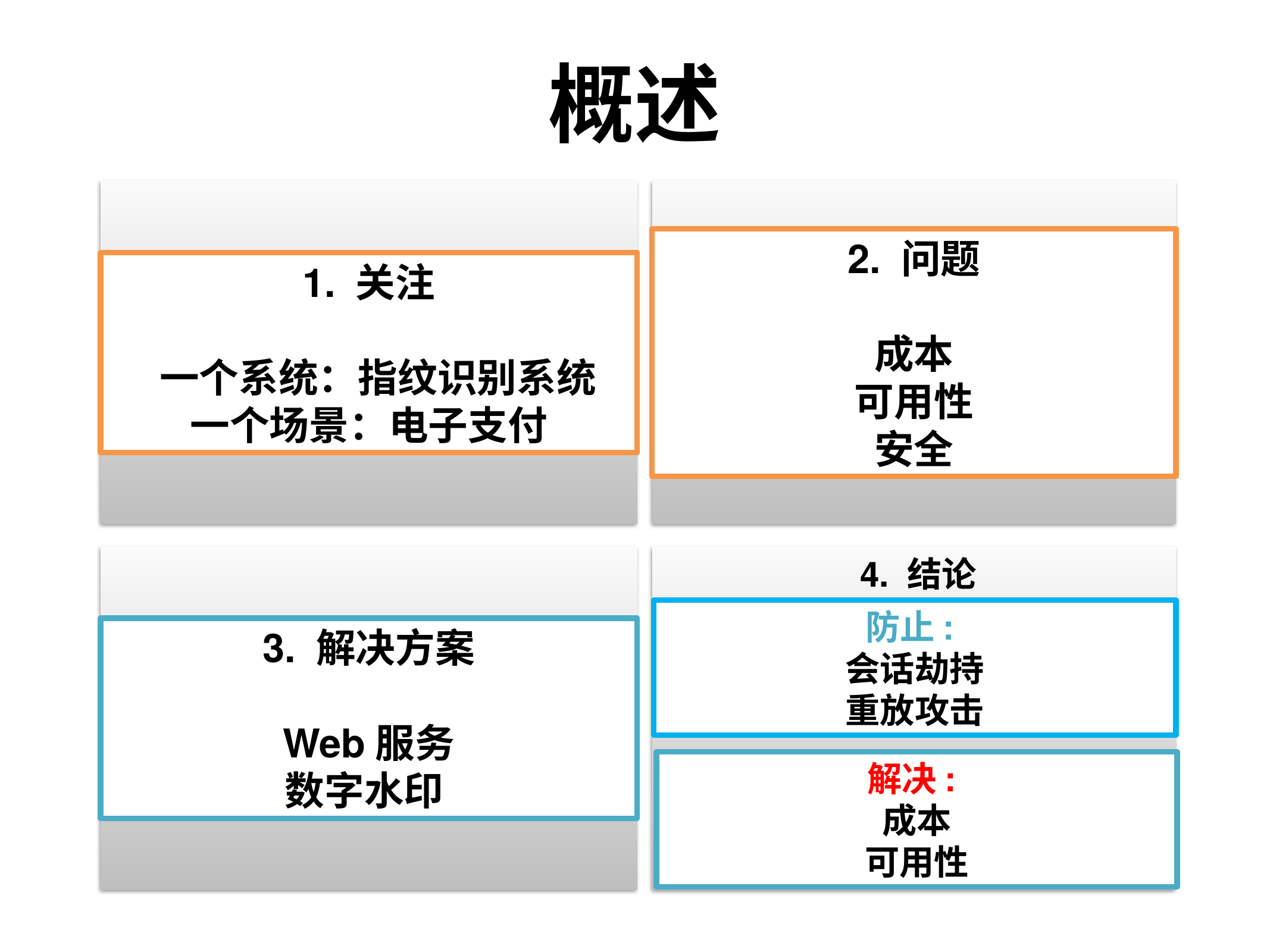

# 概述

1. 关注

 一个系统：指纹识别系统
一个场景：电子支付

2. 问题

成本
可用性
安全

3. 解决方案

Web服务
数字水印

4. 结论
防止:
会话劫持
重放攻击
解决:
成本
可用性